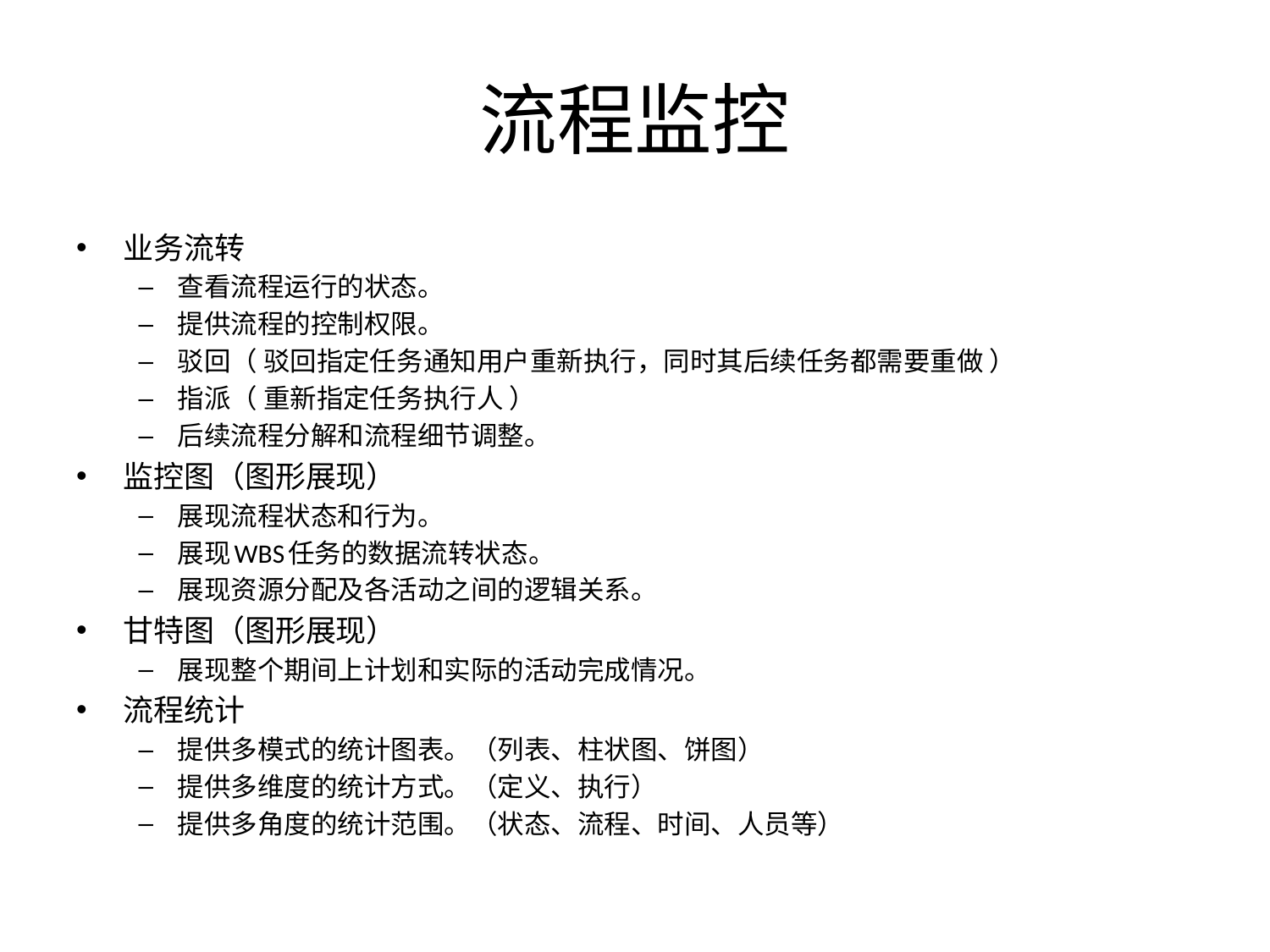

# 流程监控
业务流转
查看流程运行的状态。
提供流程的控制权限。
驳回（ 驳回指定任务通知用户重新执行，同时其后续任务都需要重做 ）
指派（ 重新指定任务执行人 ）
后续流程分解和流程细节调整。
监控图（图形展现）
展现流程状态和行为。
展现WBS任务的数据流转状态。
展现资源分配及各活动之间的逻辑关系。
甘特图（图形展现）
展现整个期间上计划和实际的活动完成情况。
流程统计
提供多模式的统计图表。（列表、柱状图、饼图）
提供多维度的统计方式。（定义、执行）
提供多角度的统计范围。（状态、流程、时间、人员等）